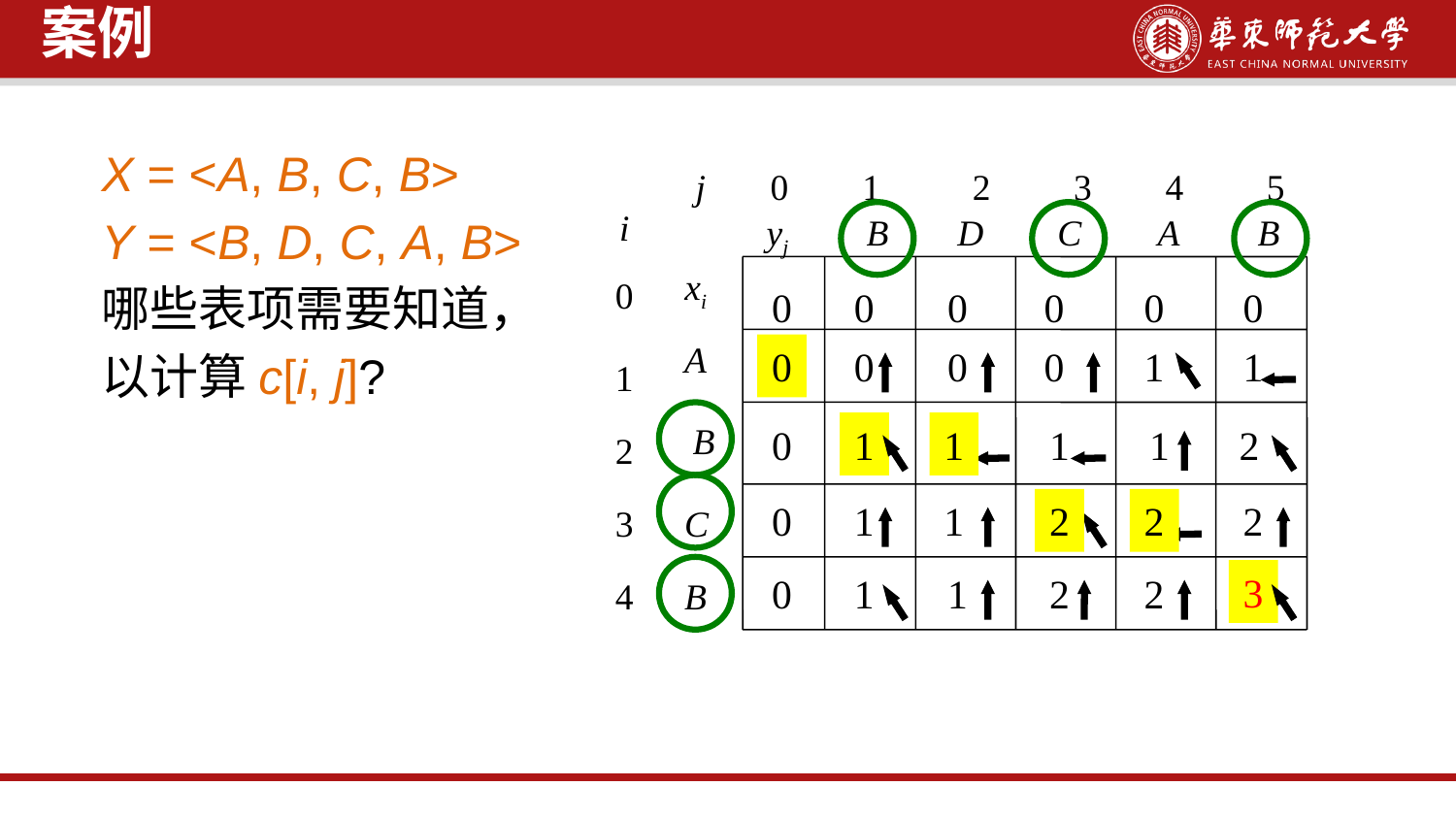

案例
X = <A, B, C, B>
Y = <B, D, C, A, B>
哪些表项需要知道，
以计算c[i, j]?
j       0        1          2         3        4         5
i
yj

B
D

C
A

B
xi

0
0
0
0
0
0
0
A

0
0
0
0
1
1
1

B
0
1
1
1
1
2
2

0
1
1
2
2
2
3
C

3
0
1
1
2
2
4
B